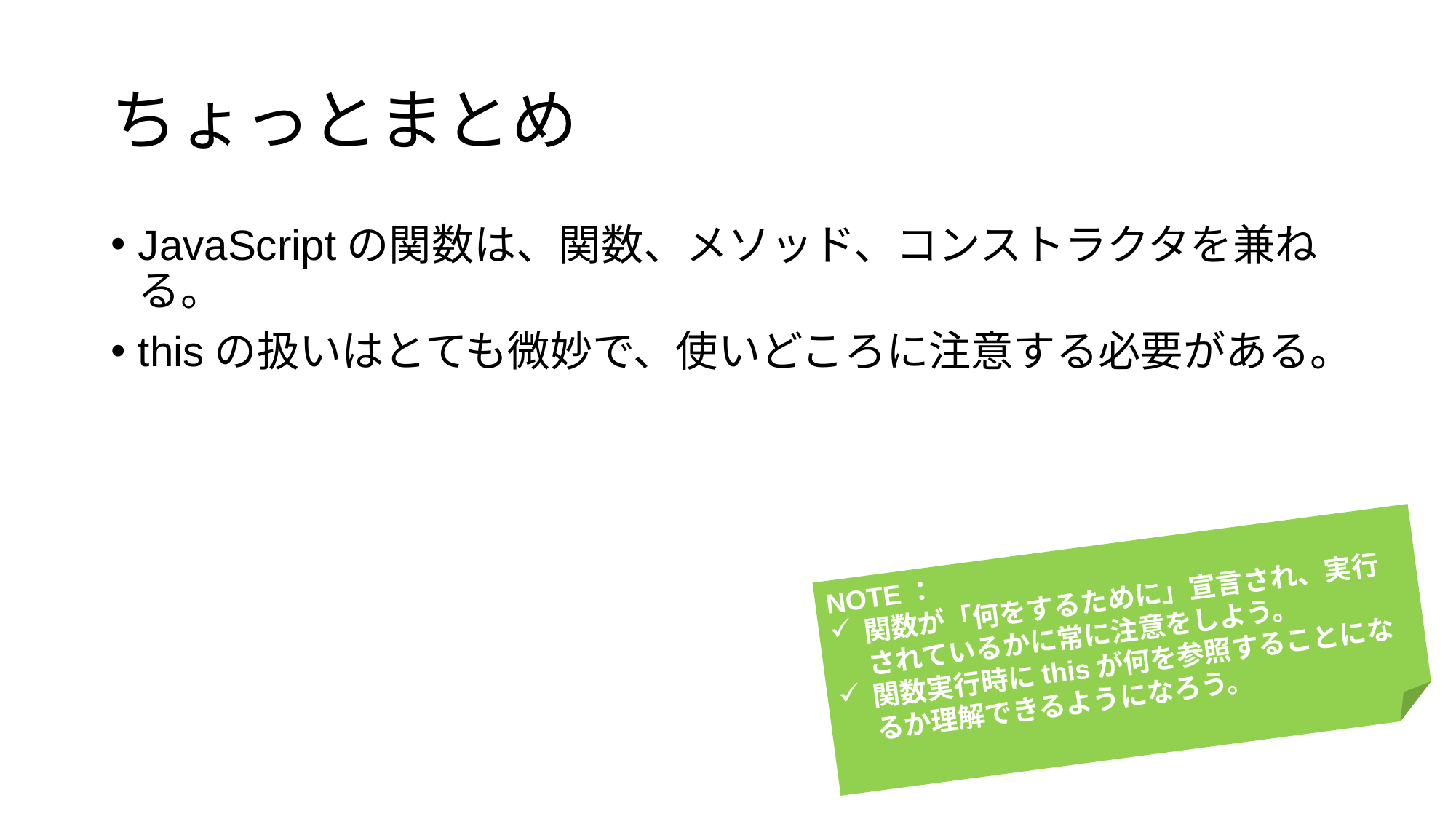

# ちょっとまとめ
JavaScriptの関数は、関数、メソッド、コンストラクタを兼ねる。
thisの扱いはとても微妙で、使いどころに注意する必要がある。
NOTE：
関数が「何をするために」宣言され、実行されているかに常に注意をしよう。
関数実行時にthisが何を参照することになるか理解できるようになろう。